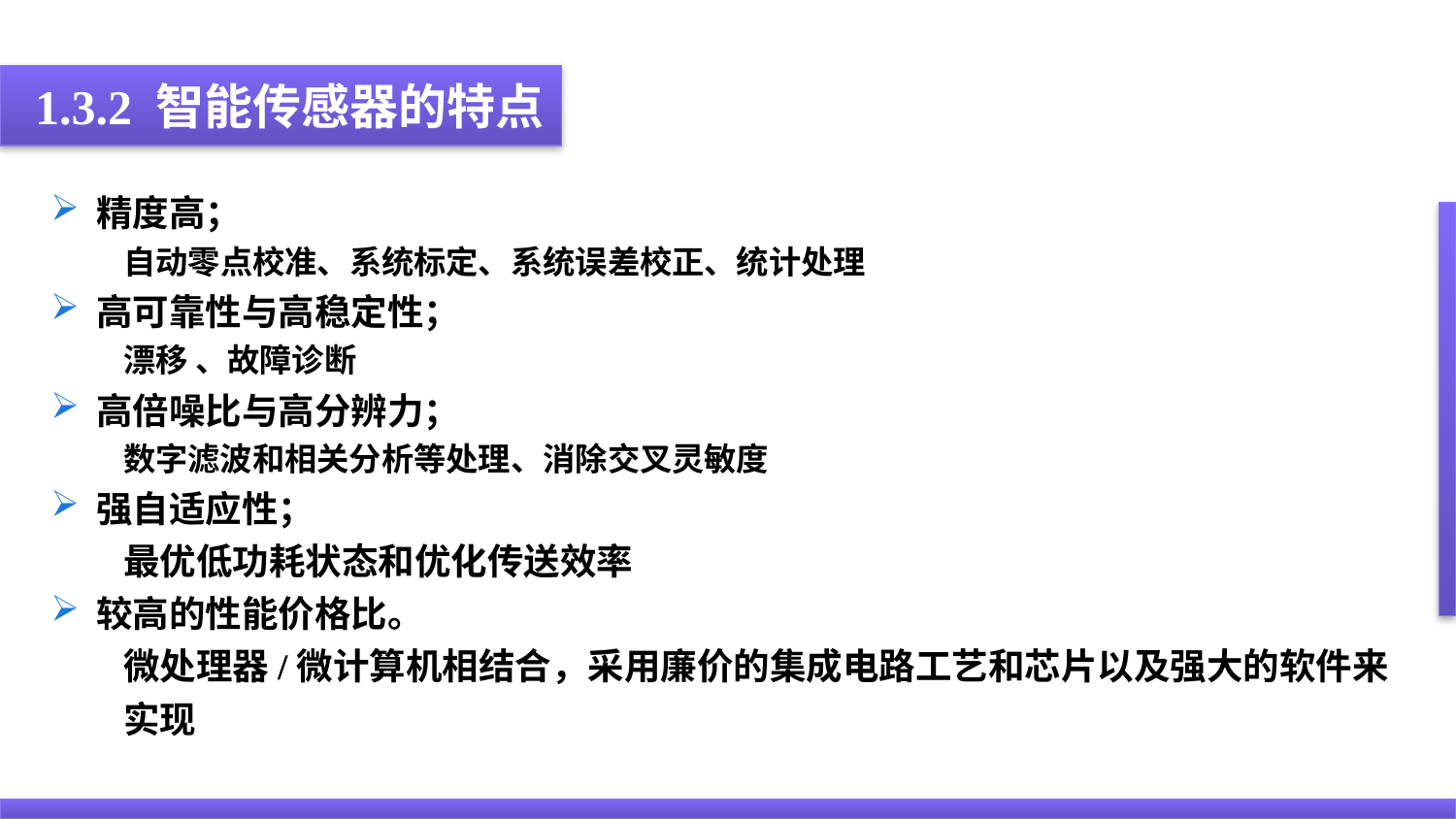

1.3.2 智能传感器的特点
精度高；
自动零点校准、系统标定、系统误差校正、统计处理
高可靠性与高稳定性；
漂移 、故障诊断
高倍噪比与高分辨力；
数字滤波和相关分析等处理、消除交叉灵敏度
强自适应性；
最优低功耗状态和优化传送效率
较高的性能价格比。
微处理器/微计算机相结合，采用廉价的集成电路工艺和芯片以及强大的软件来实现